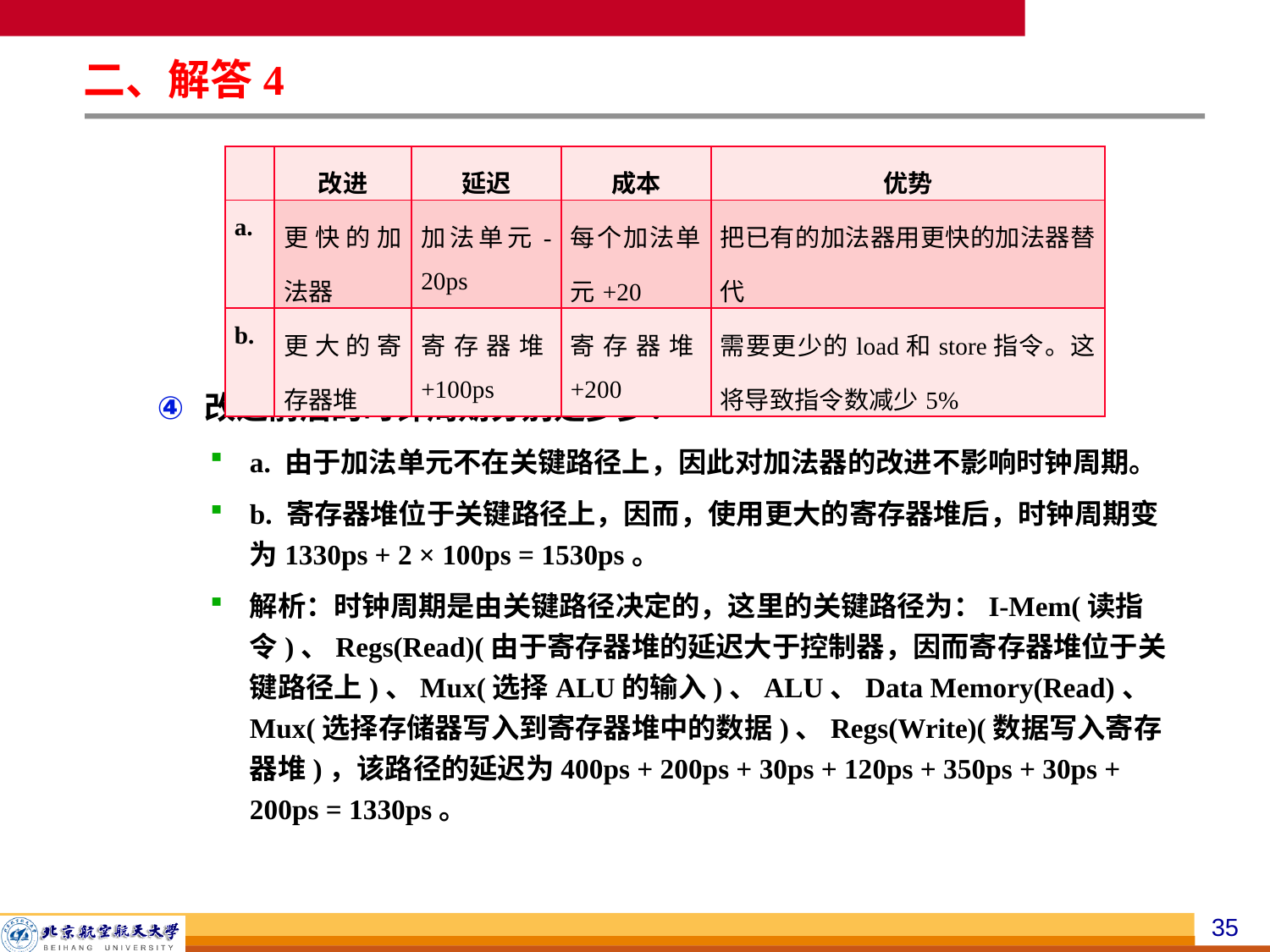

二、解答4

改进前后的时钟周期分别是多少？
a. 由于加法单元不在关键路径上，因此对加法器的改进不影响时钟周期。
b. 寄存器堆位于关键路径上，因而，使用更大的寄存器堆后，时钟周期变为1330ps + 2 × 100ps = 1530ps。
解析：时钟周期是由关键路径决定的，这里的关键路径为：I-Mem(读指令)、Regs(Read)(由于寄存器堆的延迟大于控制器，因而寄存器堆位于关键路径上)、Mux(选择ALU的输入)、ALU、Data Memory(Read)、Mux(选择存储器写入到寄存器堆中的数据)、Regs(Write)(数据写入寄存器堆)，该路径的延迟为400ps + 200ps + 30ps + 120ps + 350ps + 30ps + 200ps = 1330ps。
|  | 改进 | 延迟 | 成本 | 优势 |
| --- | --- | --- | --- | --- |
| a. | 更快的加法器 | 加法单元-20ps | 每个加法单元+20 | 把已有的加法器用更快的加法器替代 |
| b. | 更大的寄存器堆 | 寄存器堆+100ps | 寄存器堆+200 | 需要更少的load和store指令。这将导致指令数减少5% |